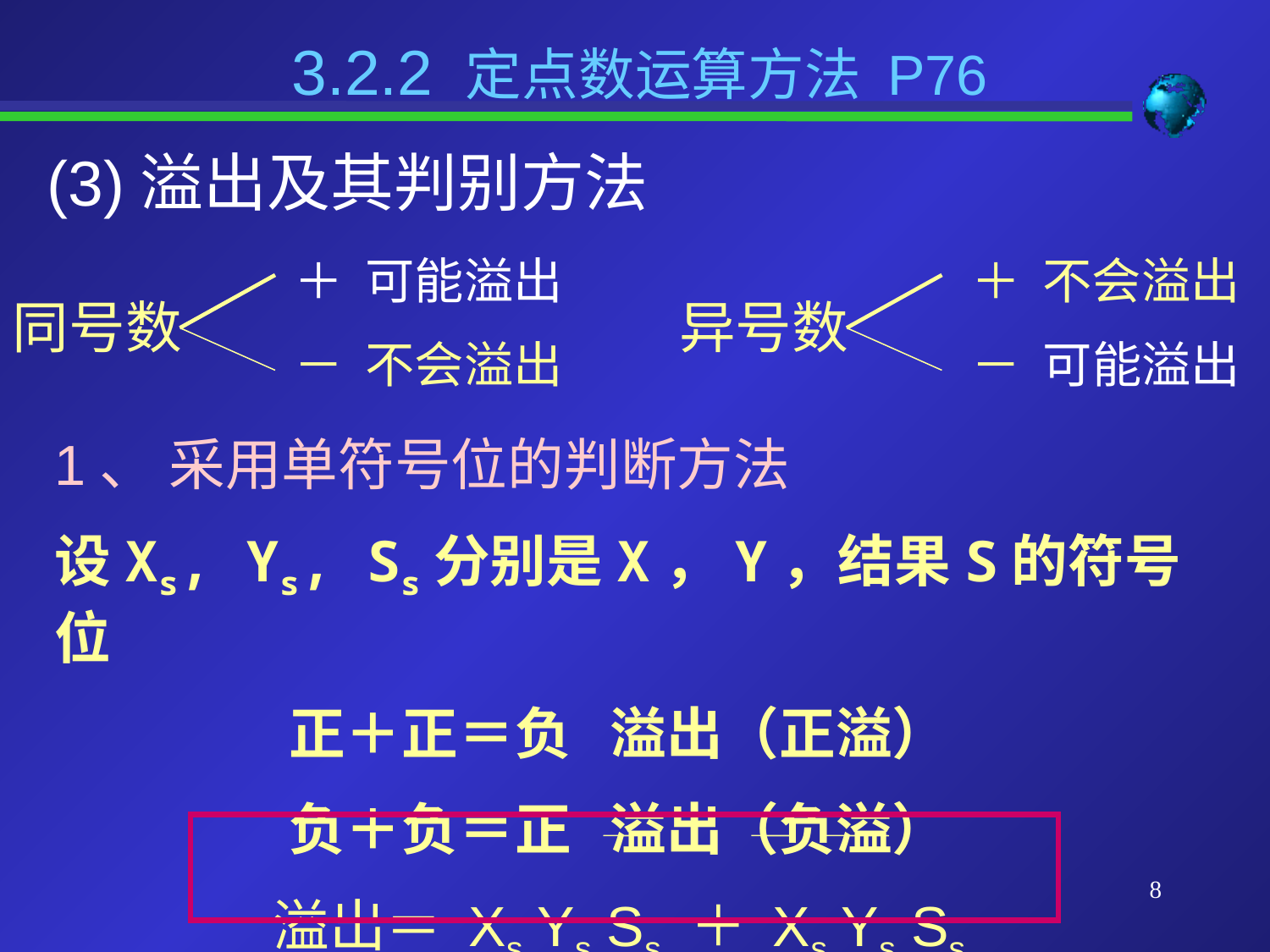

3.2.2 定点数运算方法 P76
(3)溢出及其判别方法
＋  可能溢出
－  不会溢出
＋  不会溢出
－  可能溢出

同号数
异号数
1、 采用单符号位的判断方法
设Xs, Ys, Ss分别是X，Y，结果S的符号位
正＋正＝负   溢出（正溢）
负＋负＝正   溢出（负溢）
溢出＝ Xs Ys Ss ＋ Xs Ys Ss

8